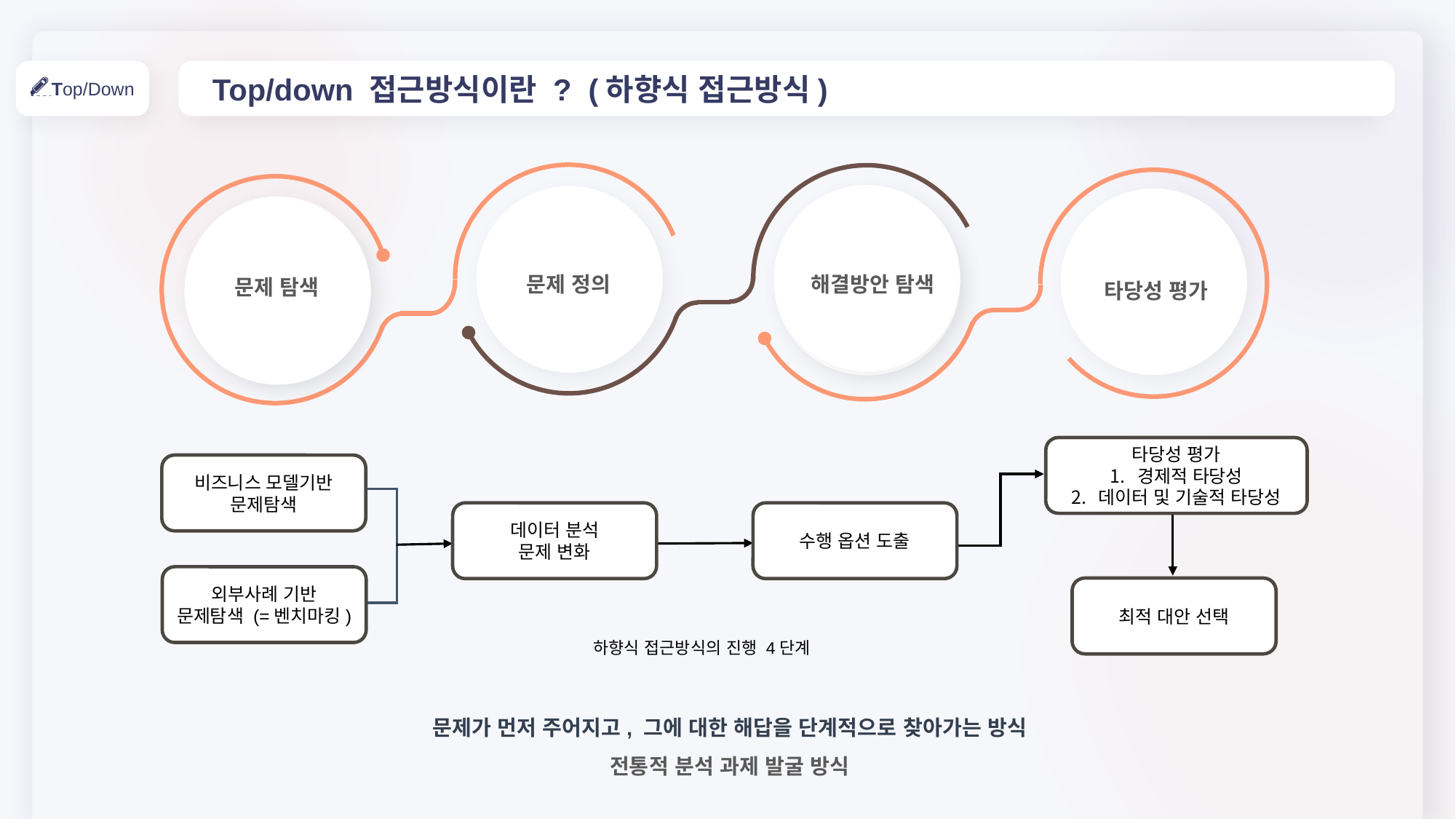

Top/down 접근방식이란 ?  (하향식 접근방식)
Top/Down

해결방안 탐색
문제 정의
문제 탐색
타당성 평가

타당성 평가
경제적 타당성
데이터 및 기술적 타당성
비즈니스 모델기반
문제탐색

데이터 분석
문제 변화
수행 옵션 도출
외부사례 기반
문제탐색 (=벤치마킹)
최적 대안 선택
하향식 접근방식의 진행 4단계
문제가 먼저 주어지고, 그에 대한 해답을 단계적으로 찾아가는 방식
전통적 분석 과제 발굴 방식